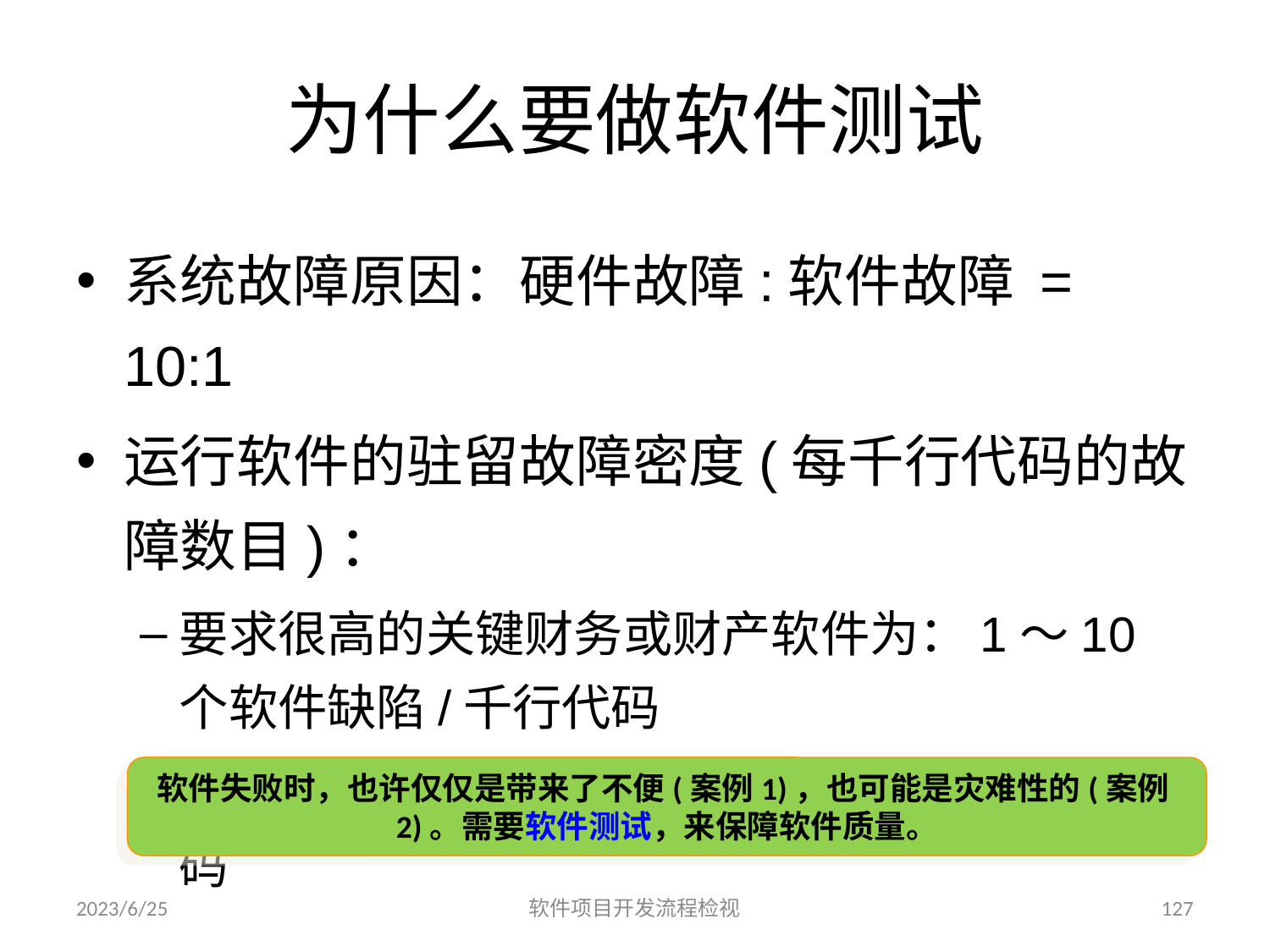

# 为什么要做软件测试
系统故障原因：硬件故障:软件故障 = 10:1
运行软件的驻留故障密度(每千行代码的故障数目)：
要求很高的关键财务或财产软件为：1～10个软件缺陷/千行代码
关键的生命软件为：0.01～1个故障/千行代码
软件失败时，也许仅仅是带来了不便(案例1)，也可能是灾难性的(案例2)。需要软件测试，来保障软件质量。
2023/6/25
软件项目开发流程检视
127